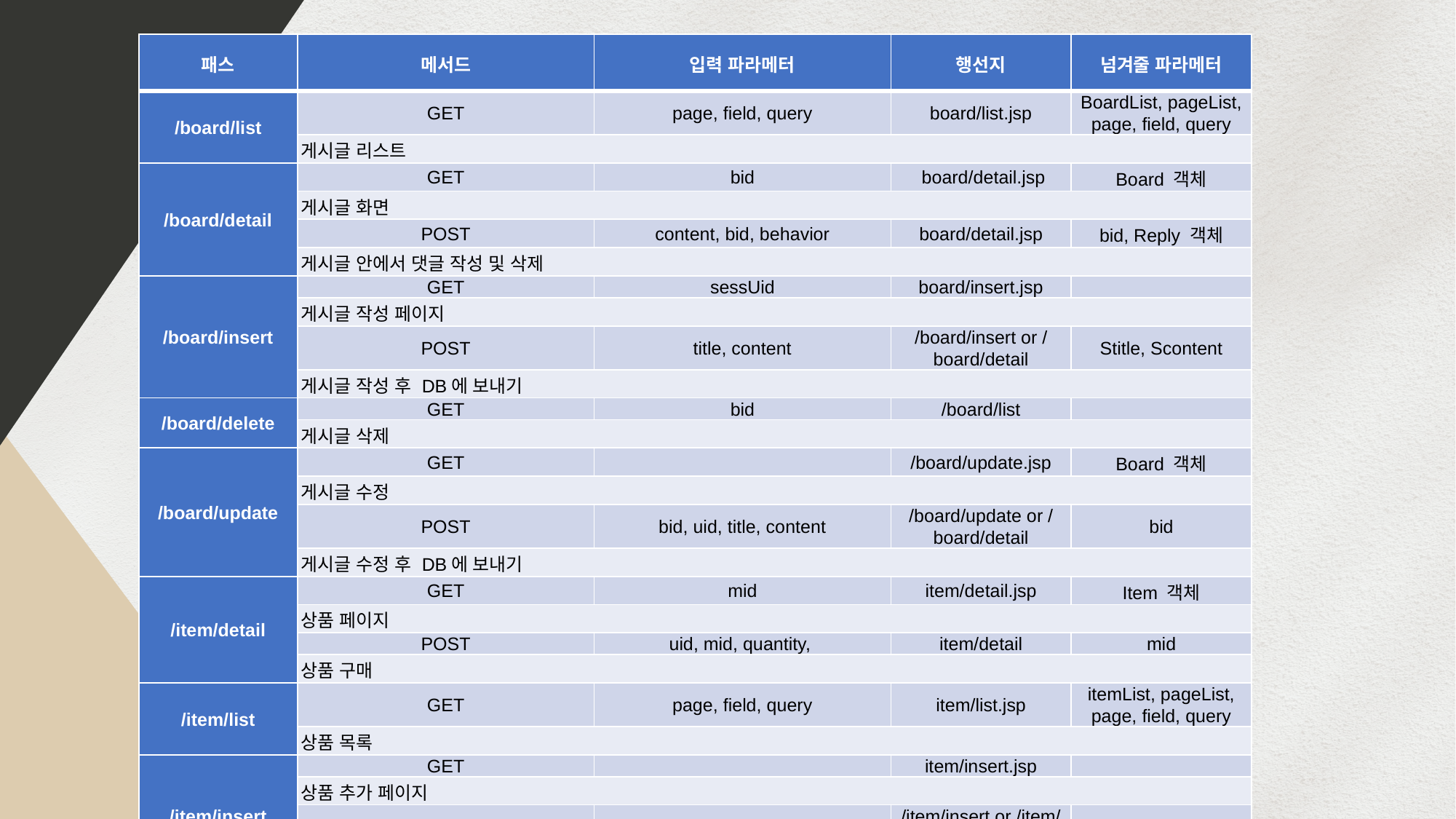

| 패스 | 메서드 | 입력 파라메터 | 행선지 | 넘겨줄 파라메터 |
| --- | --- | --- | --- | --- |
| /board/list | GET | page, field, query | board/list.jsp | BoardList, pageList, page, field, query |
|  | 게시글 리스트 |  |  |  |
| /board/detail | GET | bid | board/detail.jsp | Board 객체 |
|  | 게시글 화면 |  |  |  |
|  | POST | content, bid, behavior | board/detail.jsp | bid, Reply 객체 |
|  | 게시글 안에서 댓글 작성 및 삭제 |  |  |  |
| /board/insert | GET | sessUid | board/insert.jsp |  |
|  | 게시글 작성 페이지 |  |  |  |
|  | POST | title, content | /board/insert or /board/detail | Stitle, Scontent |
|  | 게시글 작성 후 DB에 보내기 |  |  |  |
| /board/delete | GET | bid | /board/list |  |
|  | 게시글 삭제 |  |  |  |
| /board/update | GET |  | /board/update.jsp | Board 객체 |
|  | 게시글 수정 |  |  |  |
|  | POST | bid, uid, title, content | /board/update or /board/detail | bid |
|  | 게시글 수정 후 DB에 보내기 |  |  |  |
| /item/detail | GET | mid | item/detail.jsp | Item 객체 |
|  | 상품 페이지 |  |  |  |
|  | POST | uid, mid, quantity, | item/detail | mid |
|  | 상품 구매 |  |  |  |
| /item/list | GET | page, field, query | item/list.jsp | itemList, pageList, page, field, query |
|  | 상품 목록 |  |  |  |
| /item/insert | GET |  | item/insert.jsp |  |
|  | 상품 추가 페이지 |  |  |  |
|  | POST | uid, name, price | /item/insert or /item/list |  |
|  | 상품 추가 후 DB에 보내기 |  |  |  |